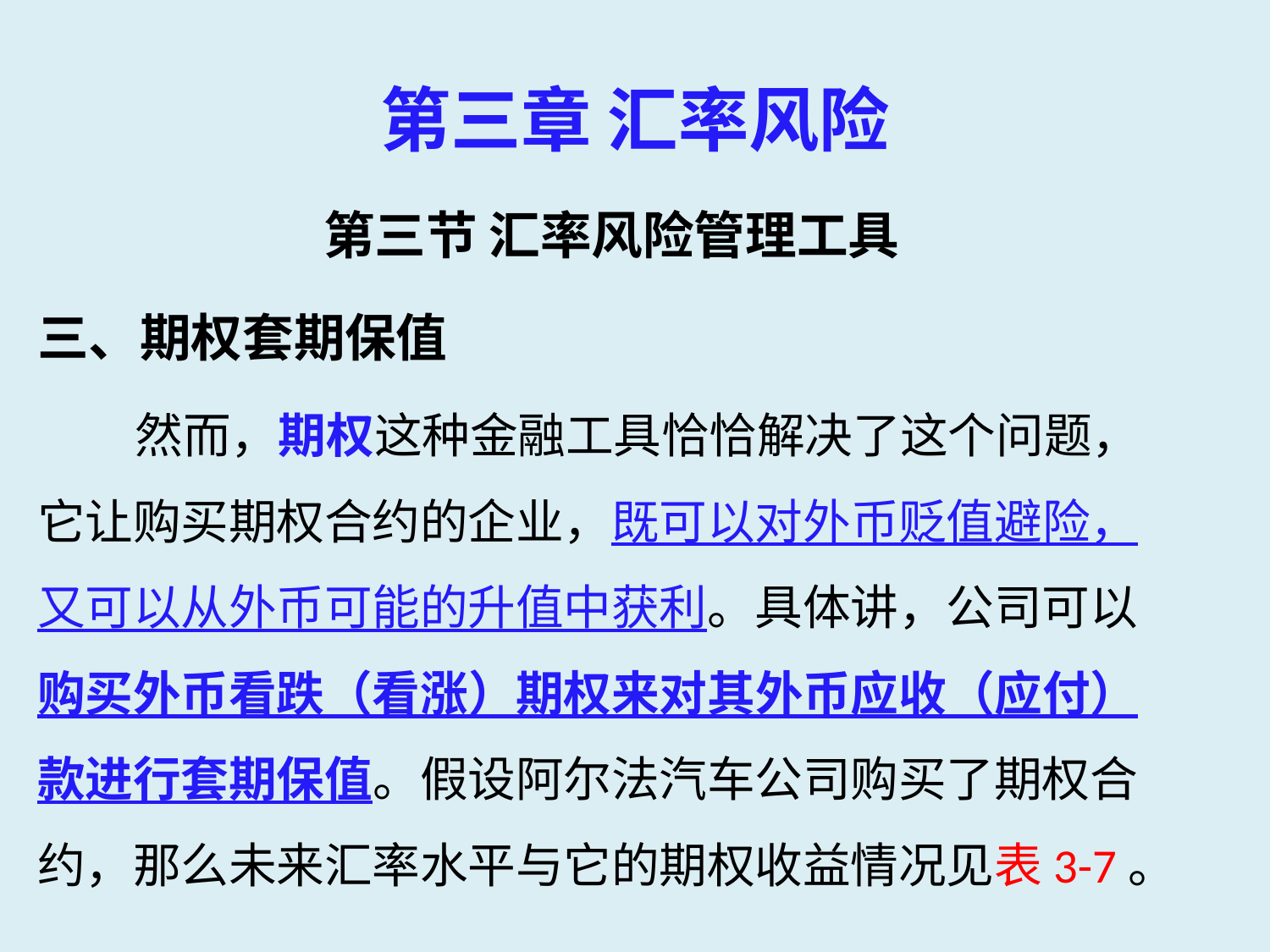

# 第三章 汇率风险
第三节 汇率风险管理工具
三、期权套期保值
        然而，期权这种金融工具恰恰解决了这个问题，它让购买期权合约的企业，既可以对外币贬值避险，又可以从外币可能的升值中获利。具体讲，公司可以购买外币看跌（看涨）期权来对其外币应收（应付）款进行套期保值。假设阿尔法汽车公司购买了期权合约，那么未来汇率水平与它的期权收益情况见表3-7。